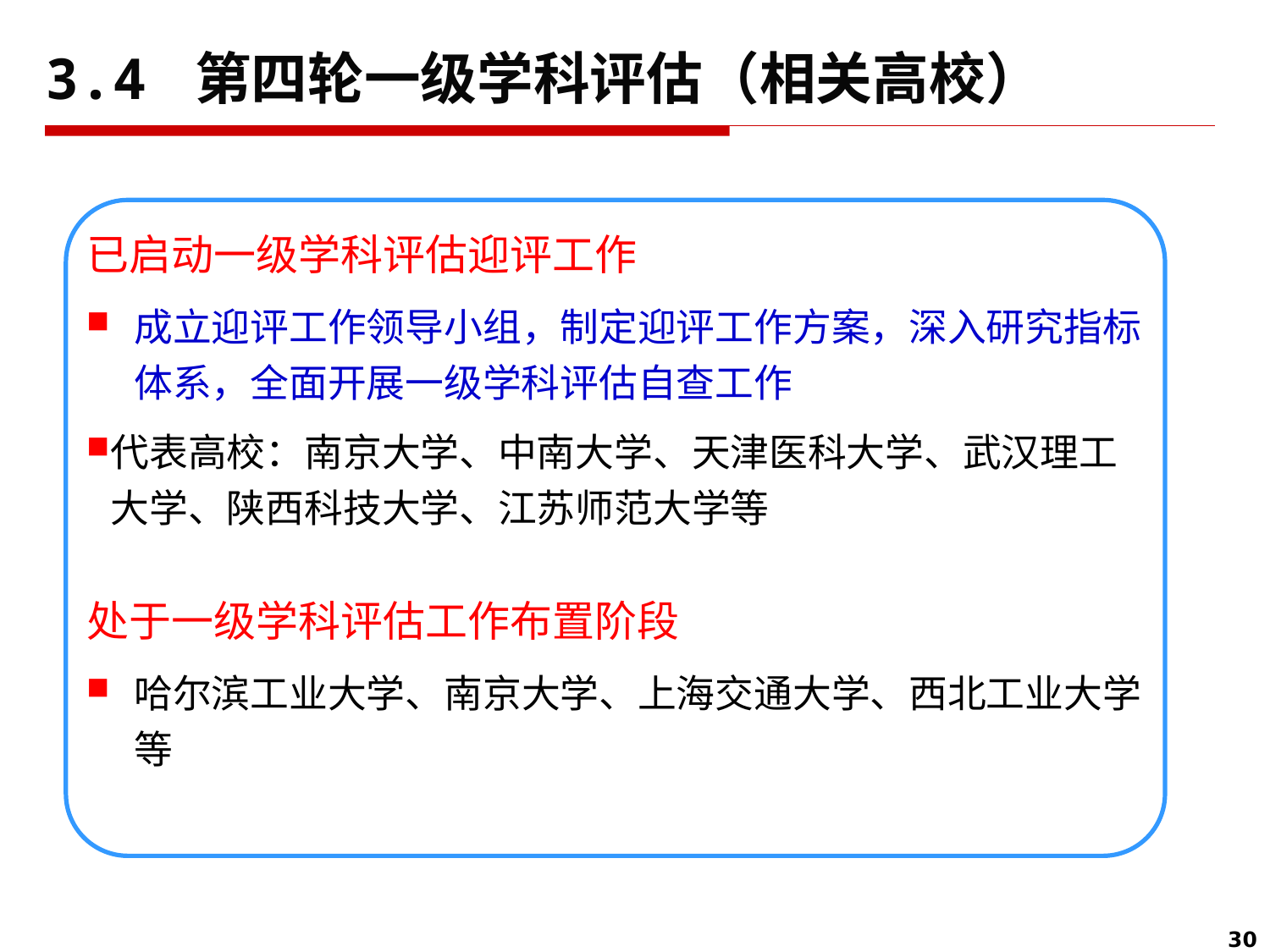

3.4 第四轮一级学科评估（相关高校）

已启动一级学科评估迎评工作
成立迎评工作领导小组，制定迎评工作方案，深入研究指标体系，全面开展一级学科评估自查工作
代表高校：南京大学、中南大学、天津医科大学、武汉理工大学、陕西科技大学、江苏师范大学等
处于一级学科评估工作布置阶段
哈尔滨工业大学、南京大学、上海交通大学、西北工业大学等

30